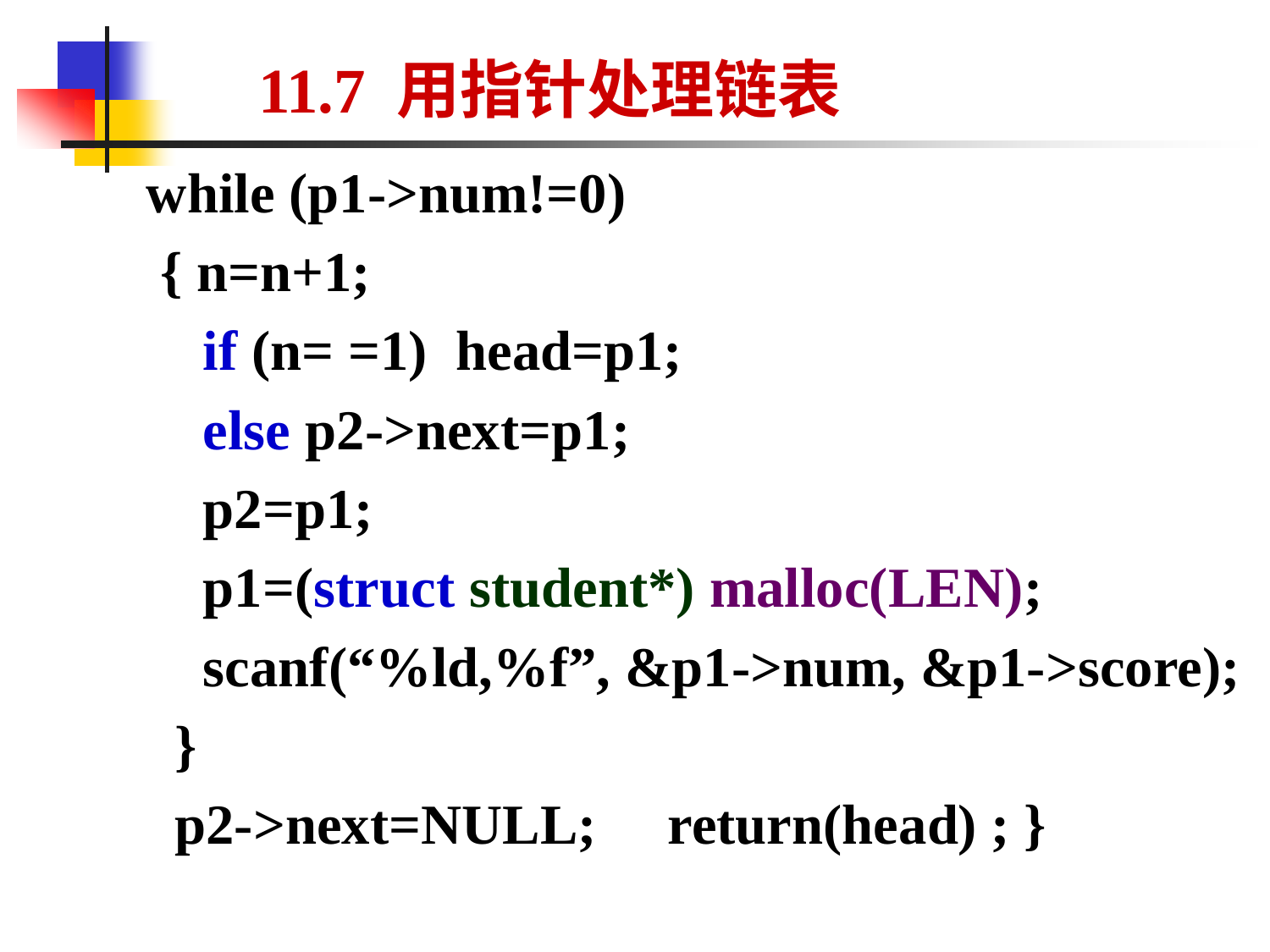

11.7 用指针处理链表
 while (p1->num!=0)
  { n=n+1;
     if (n= =1)  head=p1;
     else p2->next=p1;
     p2=p1;
     p1=(struct student*) malloc(LEN);
     scanf(“%ld,%f”, &p1->num, &p1->score);
   }
   p2->next=NULL;     return(head) ; }